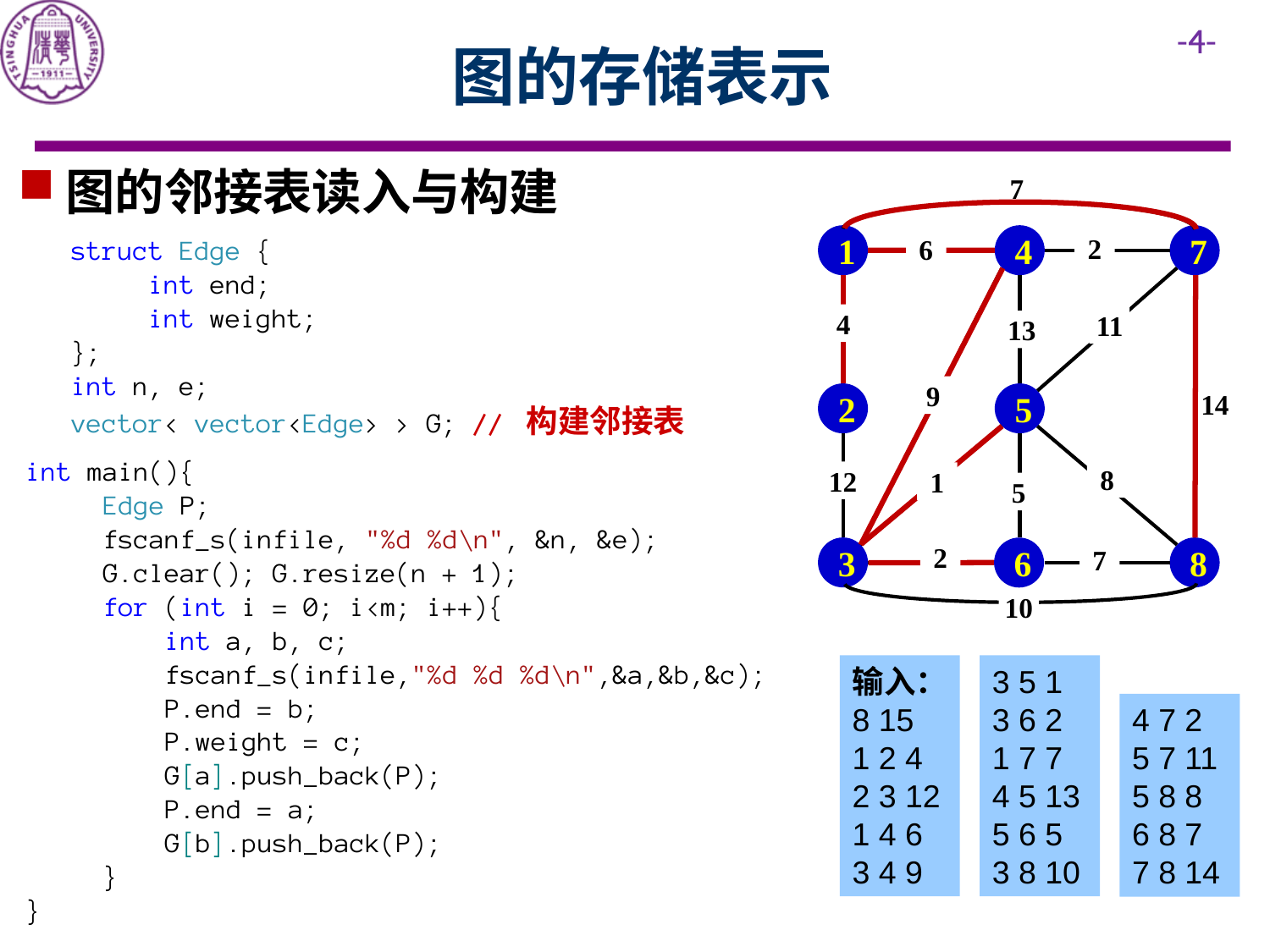

# 图的存储表示
图的邻接表读入与构建
7

1
4
7
struct Edge {
     int end;
     int weight;
};
int n, e;
vector< vector<Edge> > G; // 构建邻接表
2
6
4
11
13
9
2
5
14
int main(){
     Edge P;
     fscanf_s(infile, "%d %d\n", &n, &e);
     G.clear(); G.resize(n + 1);
     for (int i = 0; i<m; i++){
         int a, b, c;
         fscanf_s(infile,"%d %d %d\n",&a,&b,&c);
         P.end = b;
         P.weight = c;
         G[a].push_back(P);
         P.end = a;
         G[b].push_back(P);
     }
}
8
12
1
5
3
8
6
2
7

10
输入：
8 15
1 2 4
2 3 12
1 4 6
3 4 9
3 5 1
3 6 2
1 7 7
4 5 13
5 6 5
3 8 10
4 7 2
5 7 11
5 8 8
6 8 7
7 8 14